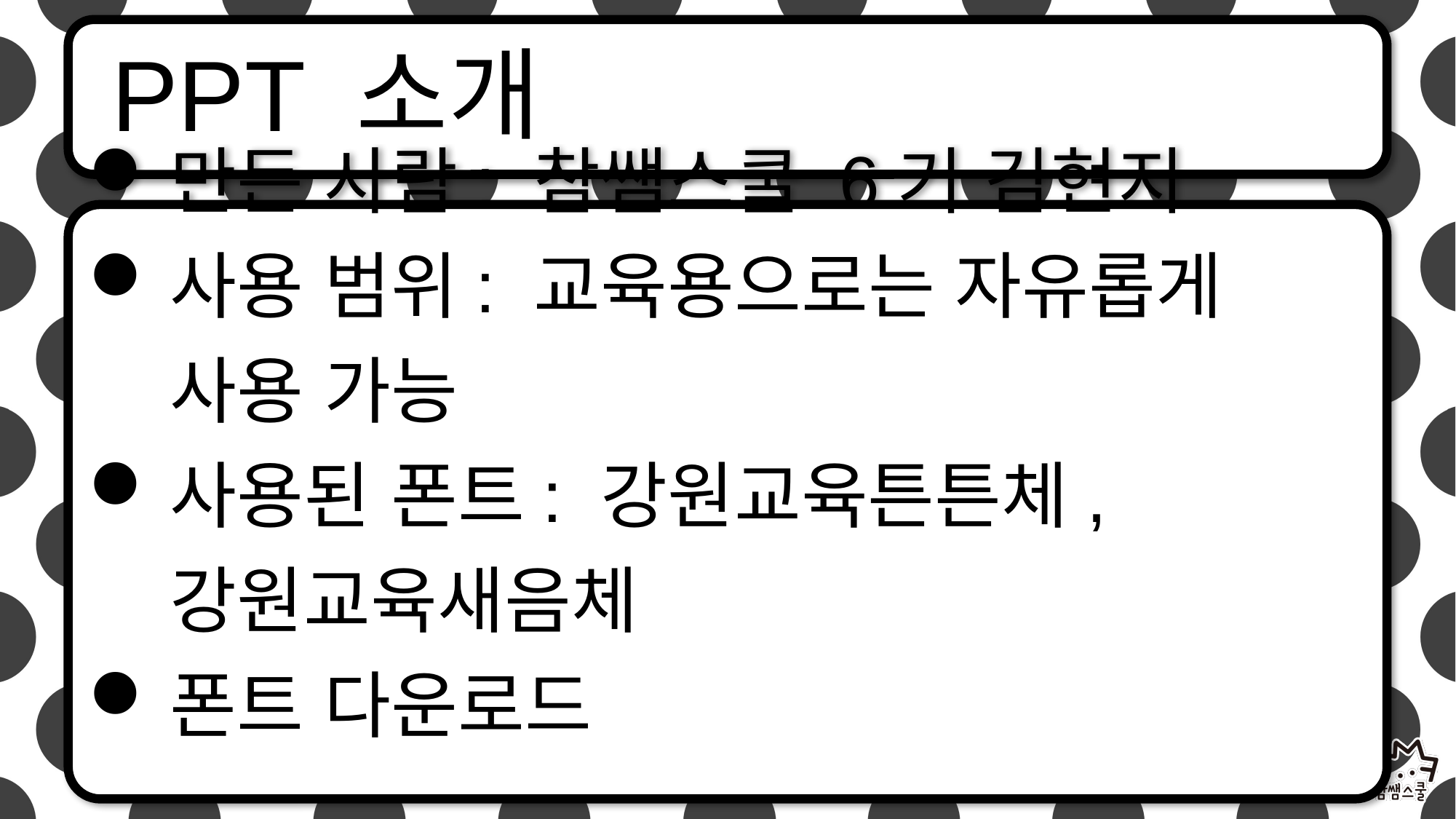

# PPT 소개
만든 사람: 참쌤스쿨 6기 김현지
사용 범위: 교육용으로는 자유롭게 사용 가능
사용된 폰트: 강원교육튼튼체, 강원교육새음체
폰트 다운로드
     https://www.gwe.go.kr/mbshome/mbs/kr/subview.do?id=kr_070902000000